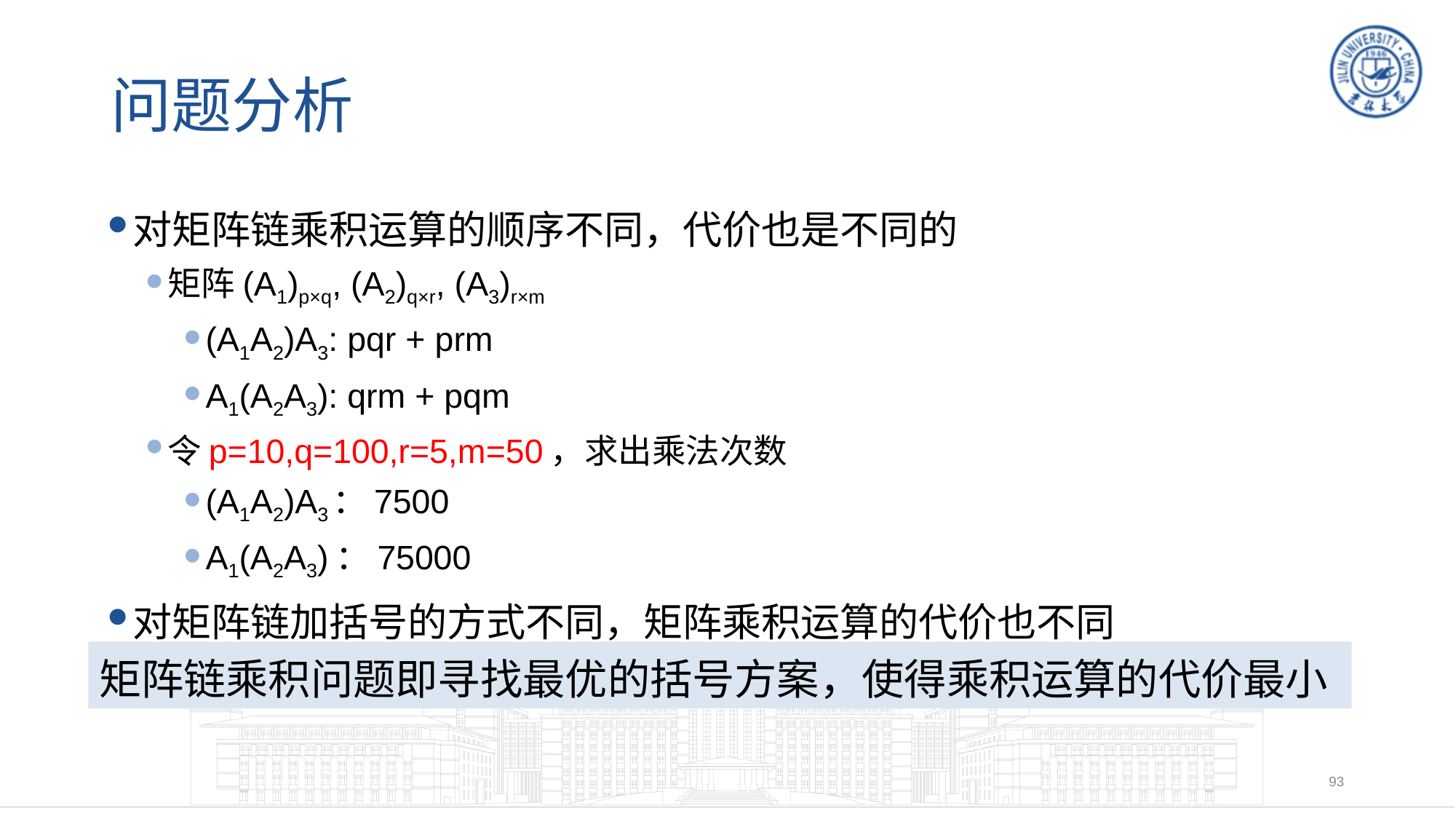

# 问题分析
对矩阵链乘积运算的顺序不同，代价也是不同的
矩阵(A1)p×q, (A2)q×r, (A3)r×m
(A1A2)A3: pqr + prm
A1(A2A3): qrm + pqm
令p=10,q=100,r=5,m=50，求出乘法次数
(A1A2)A3：7500
A1(A2A3)：75000
对矩阵链加括号的方式不同，矩阵乘积运算的代价也不同

矩阵链乘积问题即寻找最优的括号方案，使得乘积运算的代价最小
93